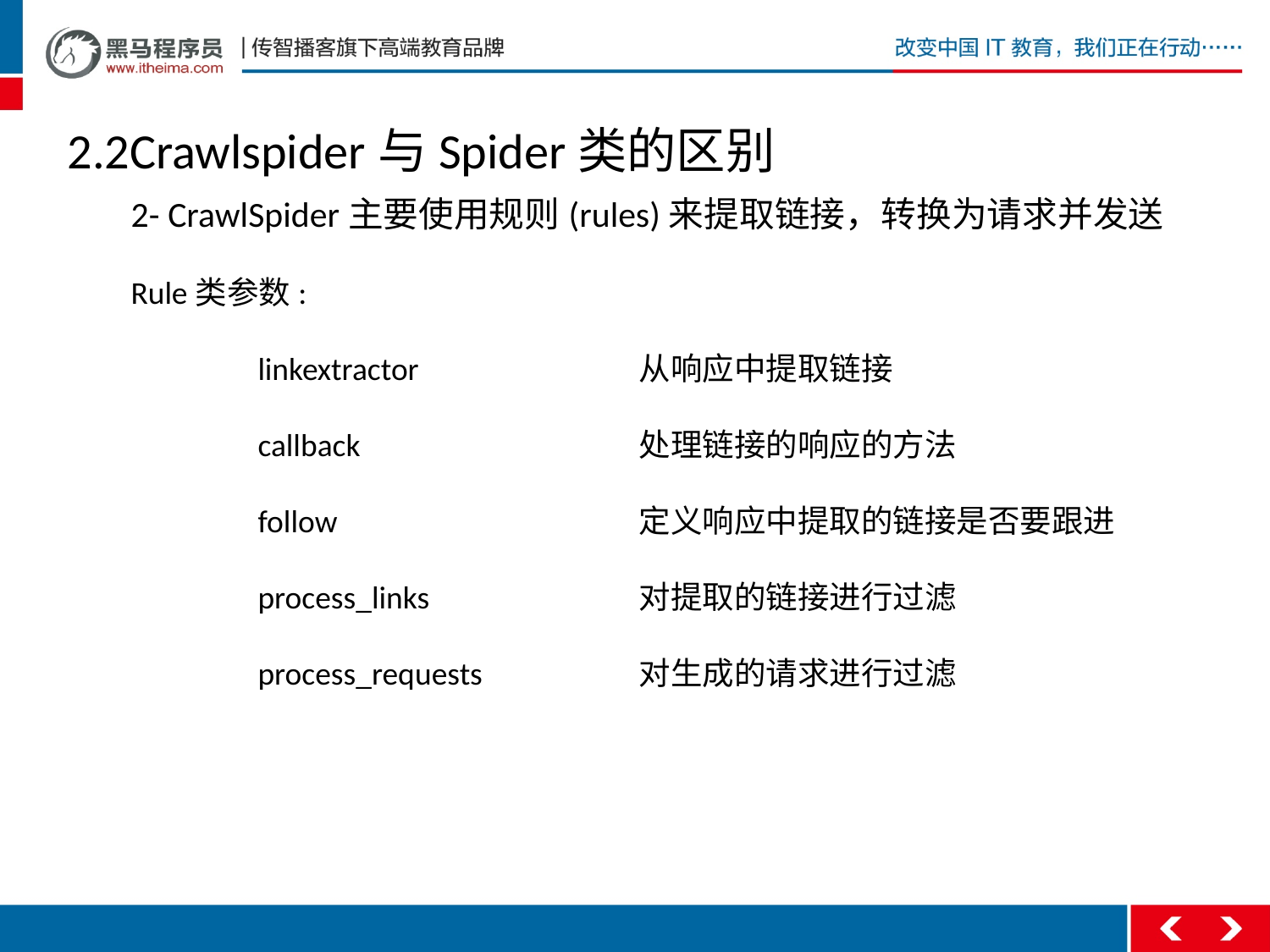

2.2Crawlspider与Spider类的区别
2- CrawlSpider主要使用规则(rules)来提取链接，转换为请求并发送

Rule类参数:

	linkextractor		从响应中提取链接

	callback			处理链接的响应的方法

	follow			定义响应中提取的链接是否要跟进

	process_links		对提取的链接进行过滤

	process_requests		对生成的请求进行过滤